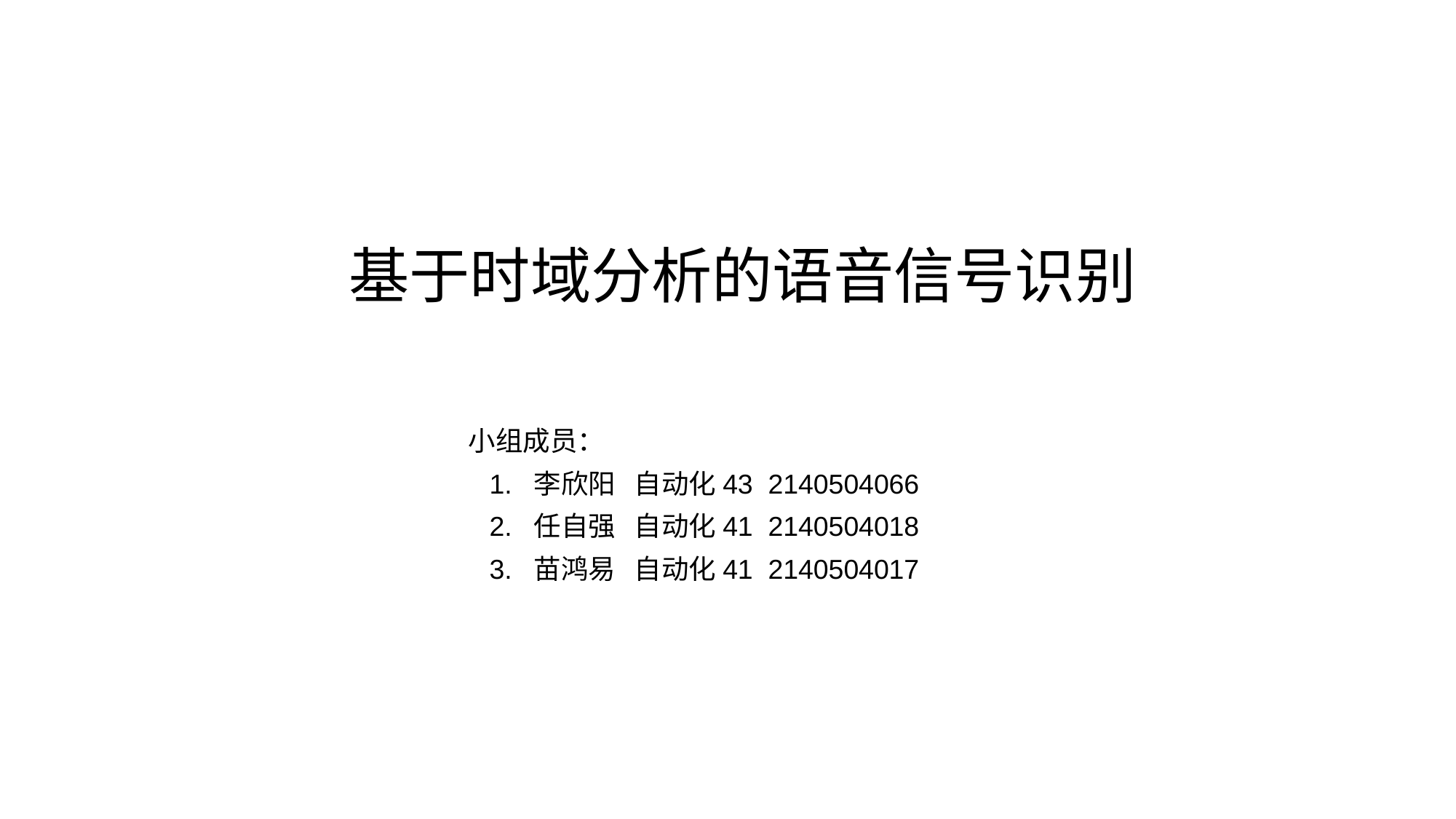

基于时域分析的语音信号识别
                   小组成员：
                   1.  李欣阳   自动化43  2140504066
                   2.  任自强   自动化41  2140504018
                   3.  苗鸿易   自动化41  2140504017